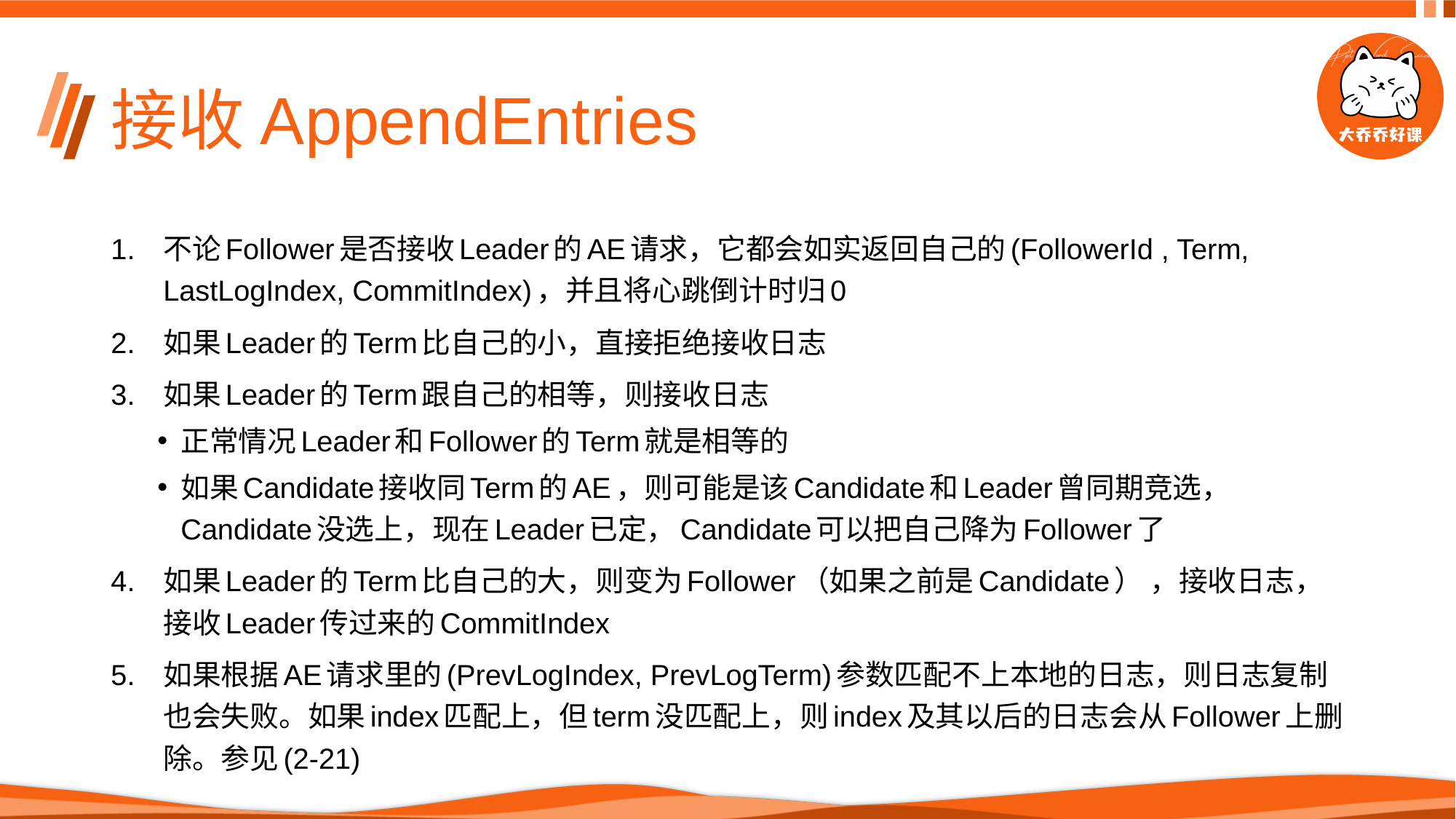

# 接收AppendEntries
不论Follower是否接收Leader的AE请求，它都会如实返回自己的(FollowerId , Term, LastLogIndex, CommitIndex)，并且将心跳倒计时归0
如果Leader的Term比自己的小，直接拒绝接收日志
如果Leader的Term跟自己的相等，则接收日志
正常情况Leader和Follower的Term就是相等的
如果Candidate接收同Term的AE，则可能是该Candidate和Leader曾同期竞选， Candidate没选上，现在Leader已定，Candidate可以把自己降为Follower了
如果Leader的Term比自己的大，则变为Follower（如果之前是Candidate） ，接收日志，接收Leader传过来的CommitIndex
如果根据AE请求里的(PrevLogIndex, PrevLogTerm)参数匹配不上本地的日志，则日志复制也会失败。如果index匹配上，但term没匹配上，则index及其以后的日志会从Follower上删除。参见(2-21)